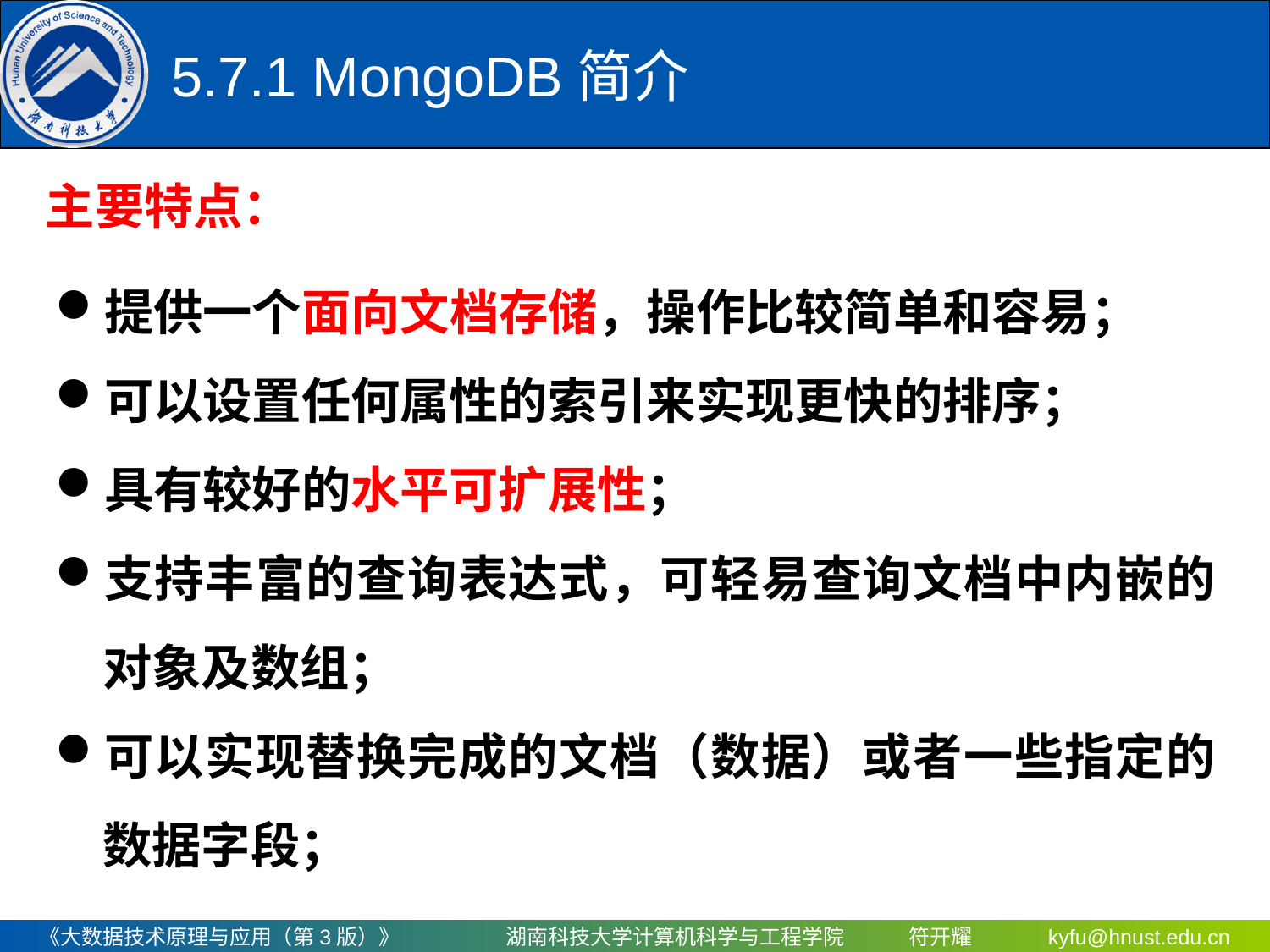

5.7.1 MongoDB简介
主要特点：
提供一个面向文档存储，操作比较简单和容易；
可以设置任何属性的索引来实现更快的排序；
具有较好的水平可扩展性；
支持丰富的查询表达式，可轻易查询文档中内嵌的对象及数组；
可以实现替换完成的文档（数据）或者一些指定的数据字段；